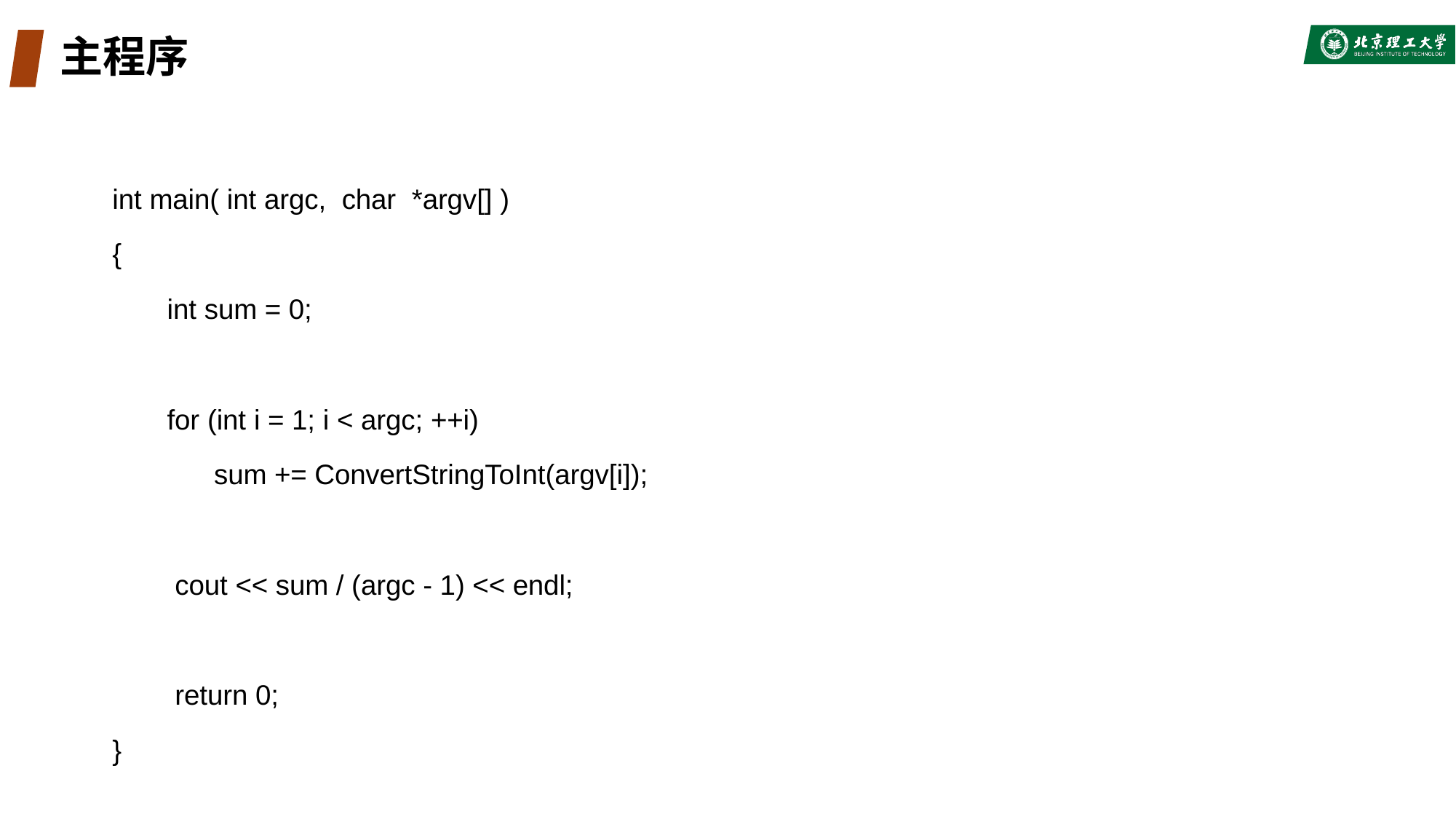

# 主程序
int main( int argc,  char  *argv[] )
{
       int sum = 0;

       for (int i = 1; i < argc; ++i)
             sum += ConvertStringToInt(argv[i]);

        cout << sum / (argc - 1) << endl;

        return 0;
}